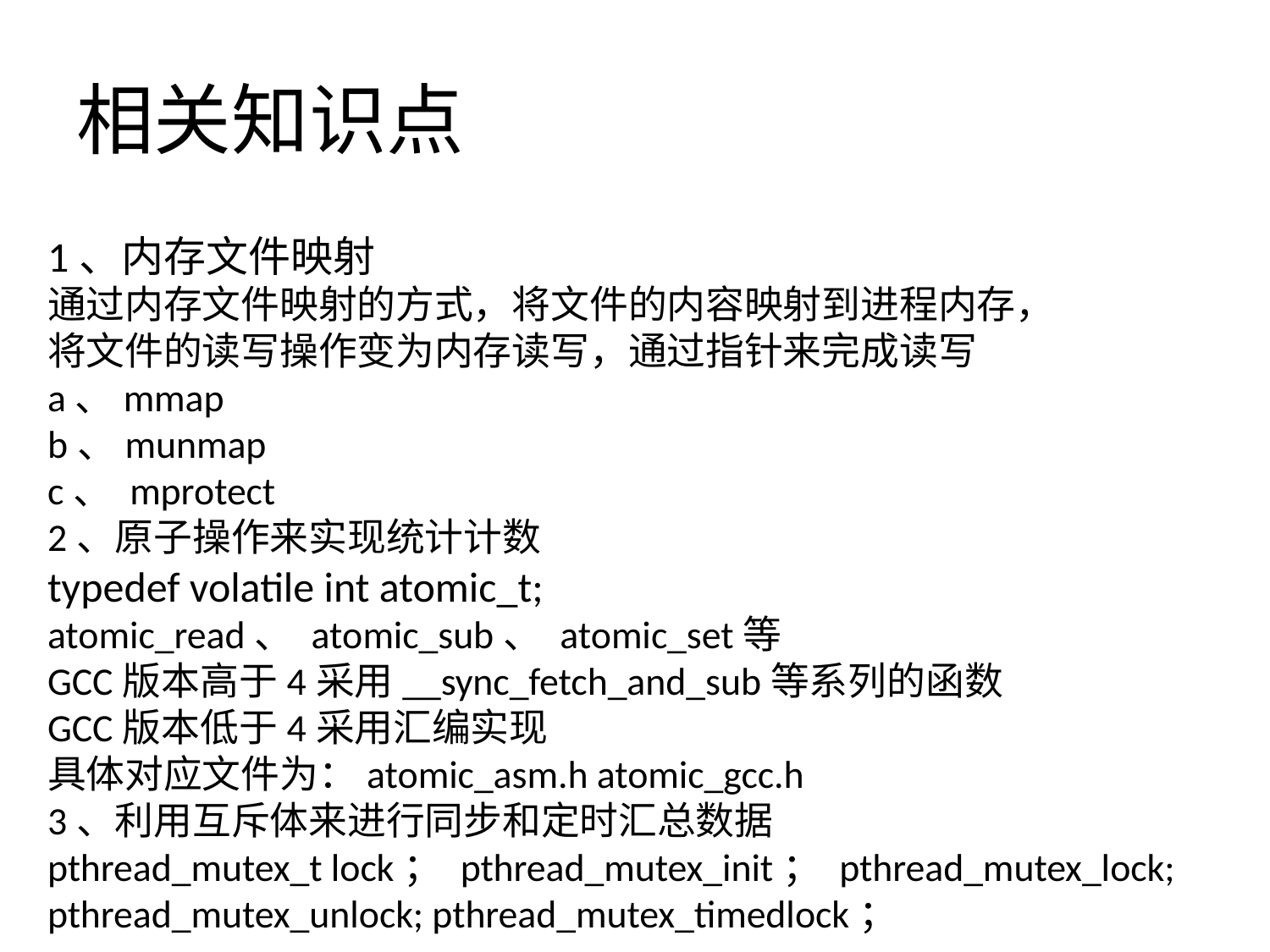

# 相关知识点
1、内存文件映射
通过内存文件映射的方式，将文件的内容映射到进程内存，
将文件的读写操作变为内存读写，通过指针来完成读写
a、mmap
b、munmap
c、 mprotect
2、原子操作来实现统计计数
typedef volatile int atomic_t;
atomic_read、 atomic_sub、 atomic_set等
GCC版本高于4采用__sync_fetch_and_sub等系列的函数
GCC版本低于4采用汇编实现
具体对应文件为：atomic_asm.h atomic_gcc.h
3、利用互斥体来进行同步和定时汇总数据
pthread_mutex_t lock； pthread_mutex_init； pthread_mutex_lock; pthread_mutex_unlock; pthread_mutex_timedlock；